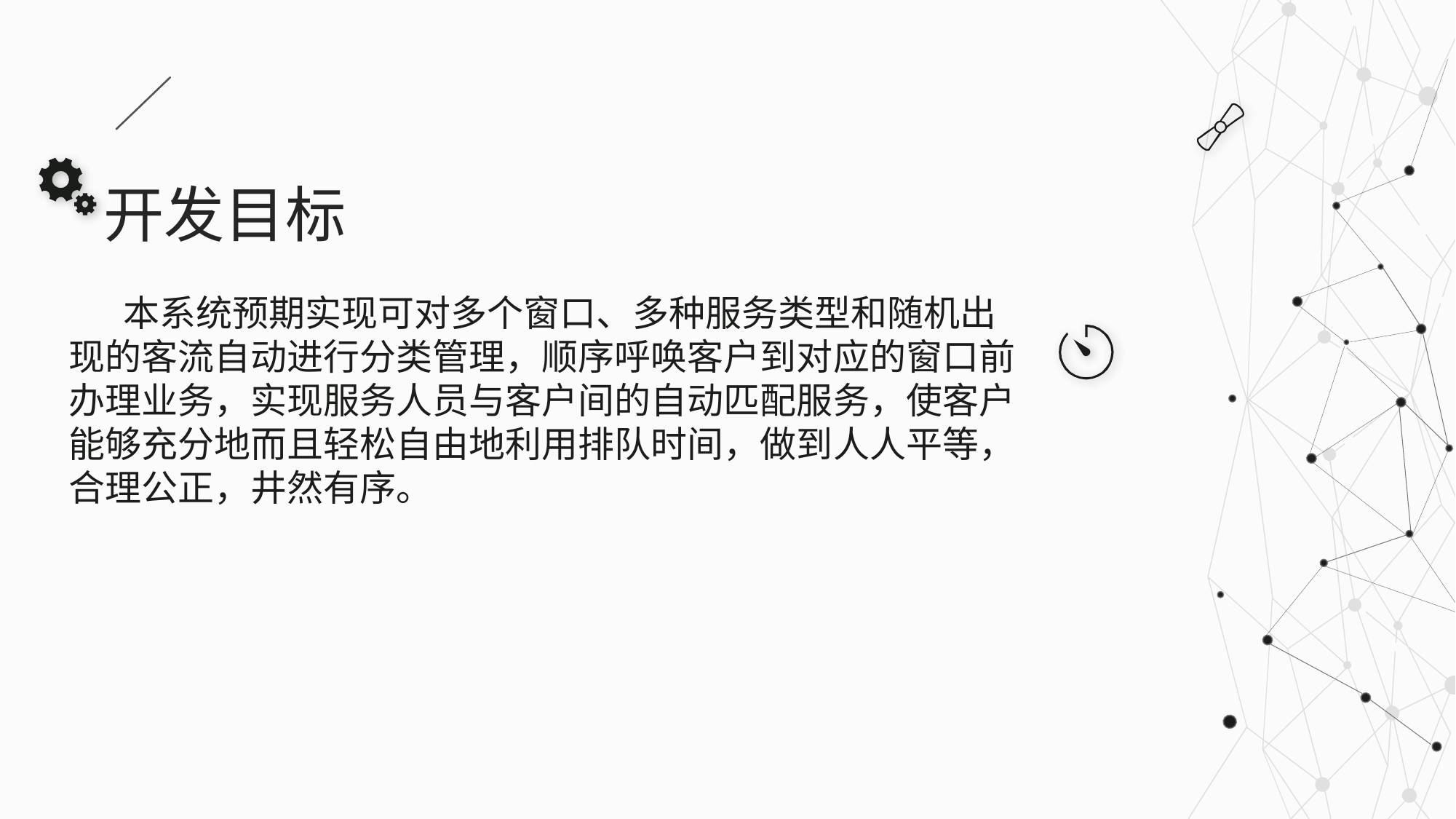

开发目标

       本系统预期实现可对多个窗口、多种服务类型和随机出 现的客流自动进行分类管理，顺序呼唤客户到对应的窗口前办理业务，实现服务人员与客户间的自动匹配服务，使客户能够充分地而且轻松自由地利用排队时间，做到人人平等，合理公正，井然有序。